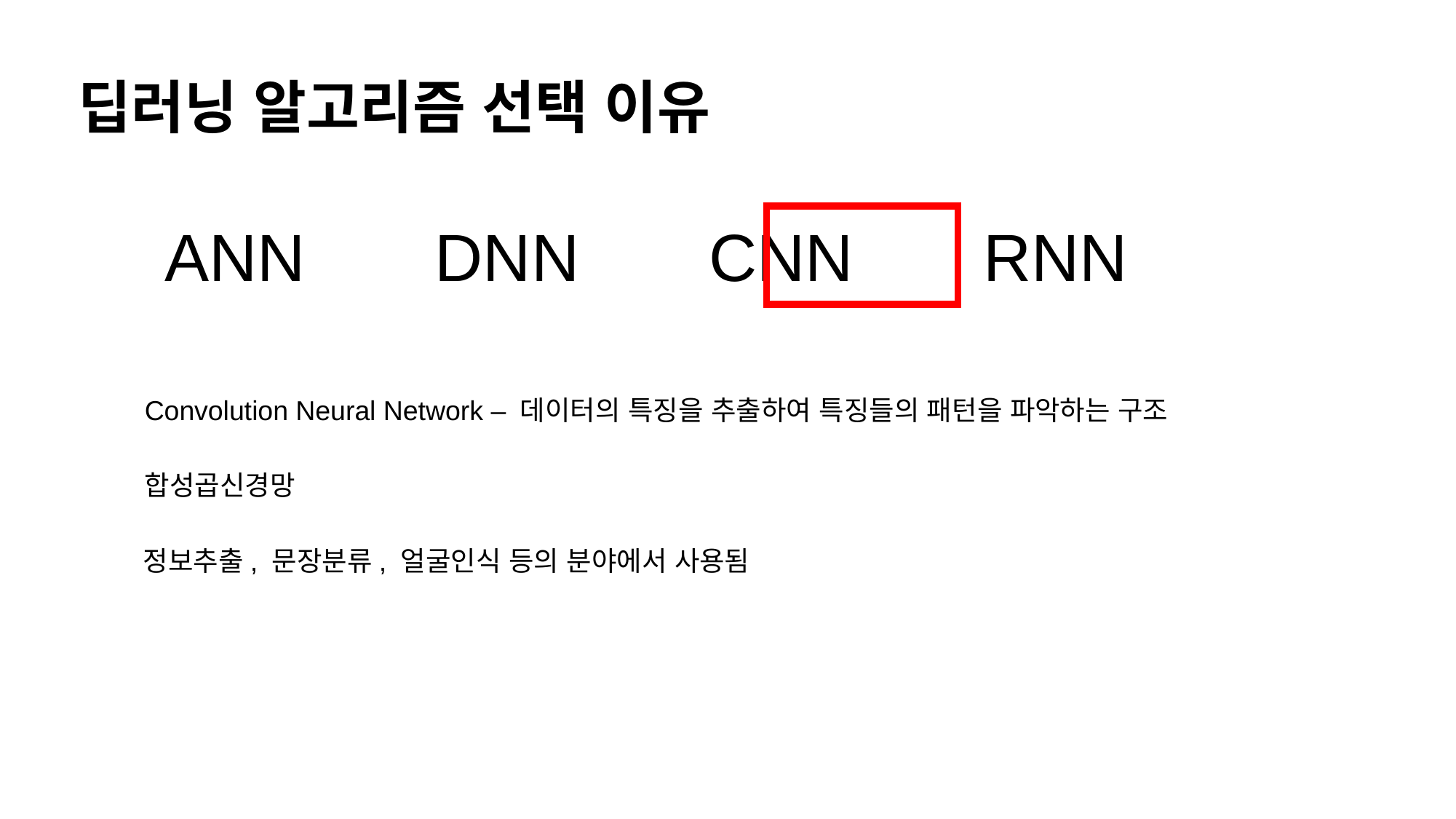

# 딥러닝 알고리즘 선택 이유

ANN       DNN       CNN       RNN
Convolution Neural Network – 데이터의 특징을 추출하여 특징들의 패턴을 파악하는 구조
합성곱신경망
정보추출, 문장분류, 얼굴인식 등의 분야에서 사용됨